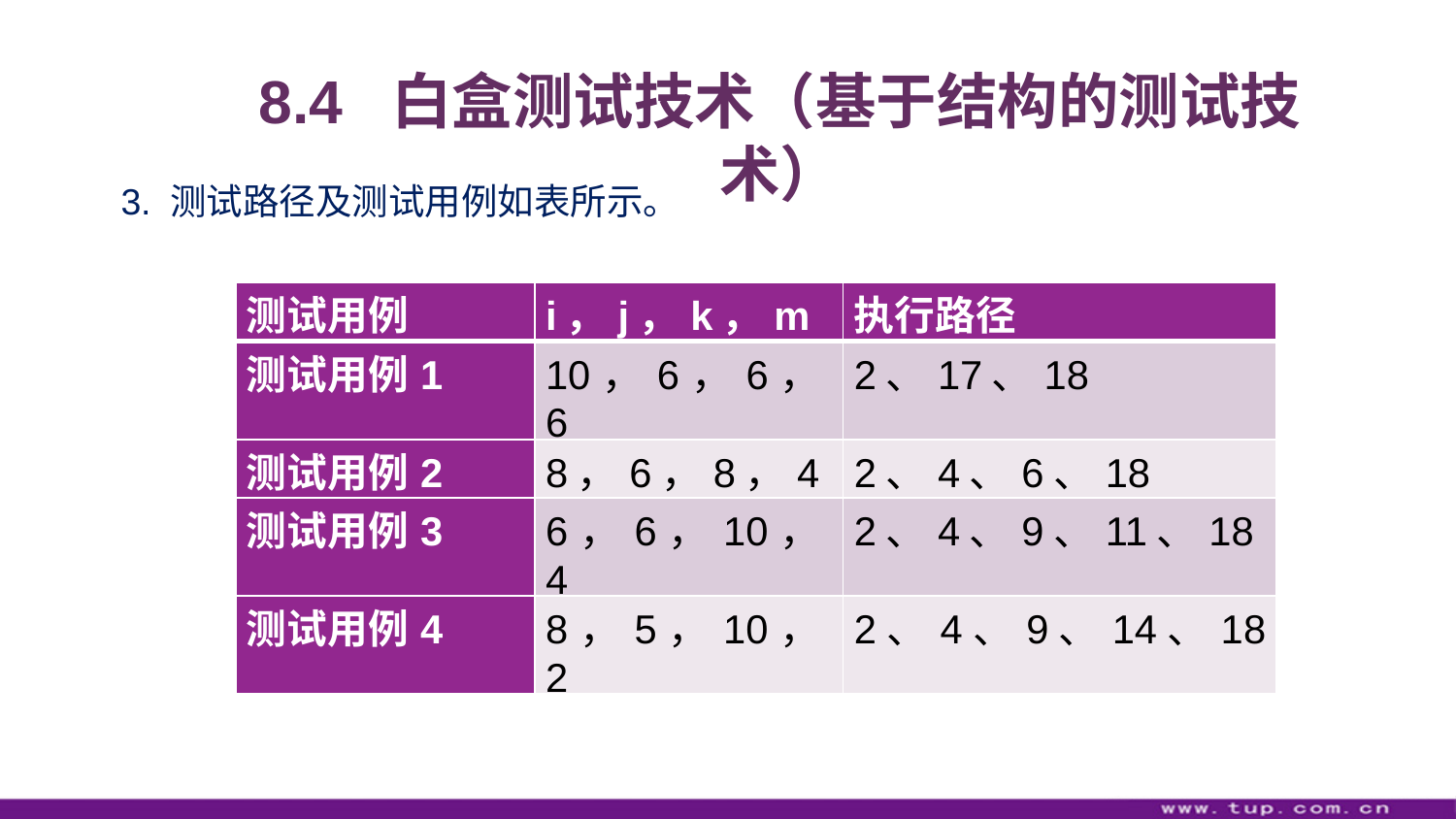

8.4  白盒测试技术（基于结构的测试技术）

3. 测试路径及测试用例如表所示。

| 测试用例 | i，j，k，m | 执行路径 |
| --- | --- | --- |
| 测试用例1 | 10，6，6，6 | 2、17、18 |
| 测试用例2 | 8，6，8，4 | 2、4、6、18 |
| 测试用例3 | 6，6，10，4 | 2、4、9、11、18 |
| 测试用例4 | 8，5，10，2 | 2、4、9、14、18 |